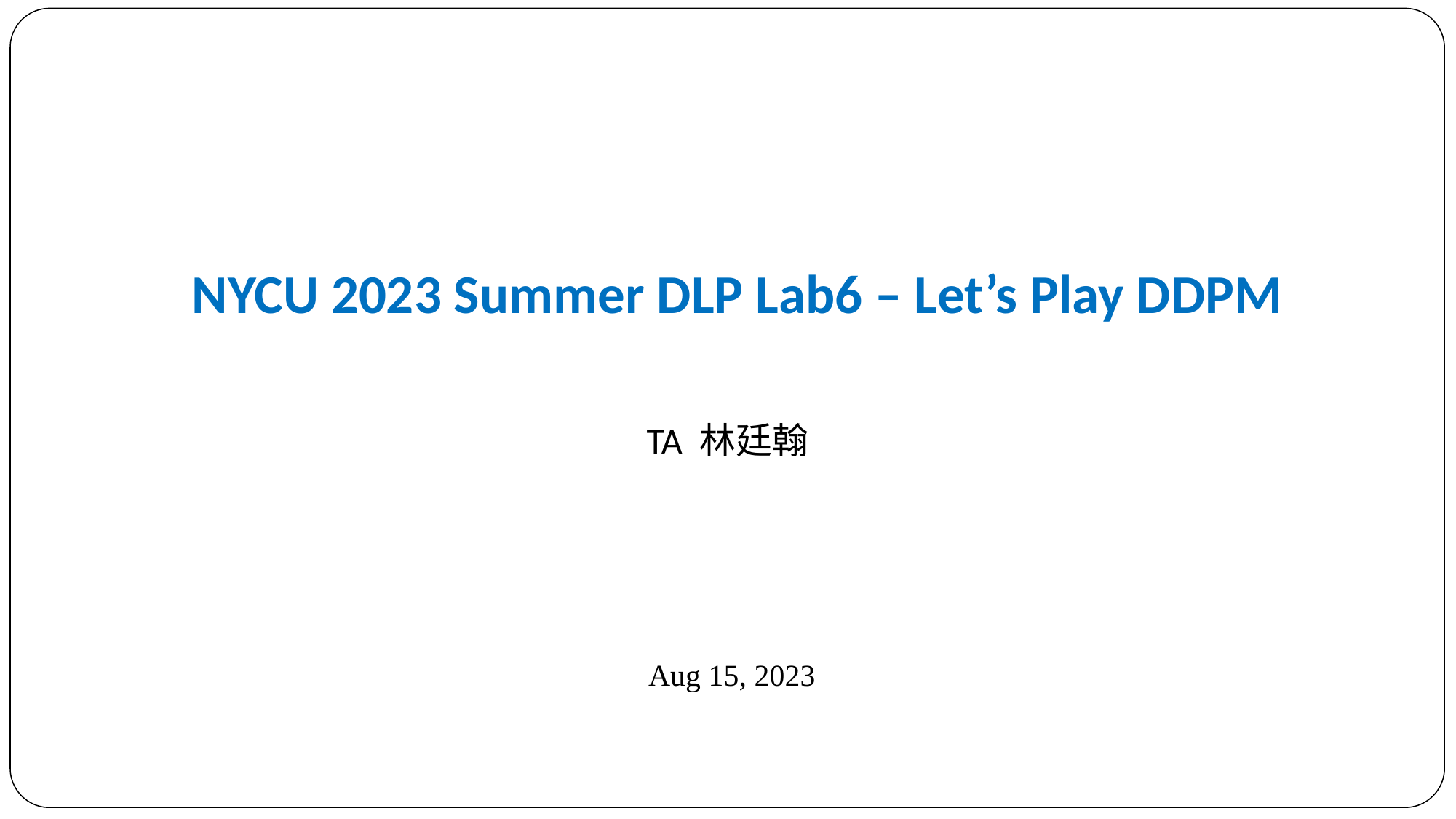

NYCU 2023 Summer DLP Lab6 – Let’s Play DDPM
TA 林廷翰
Aug 15, 2023